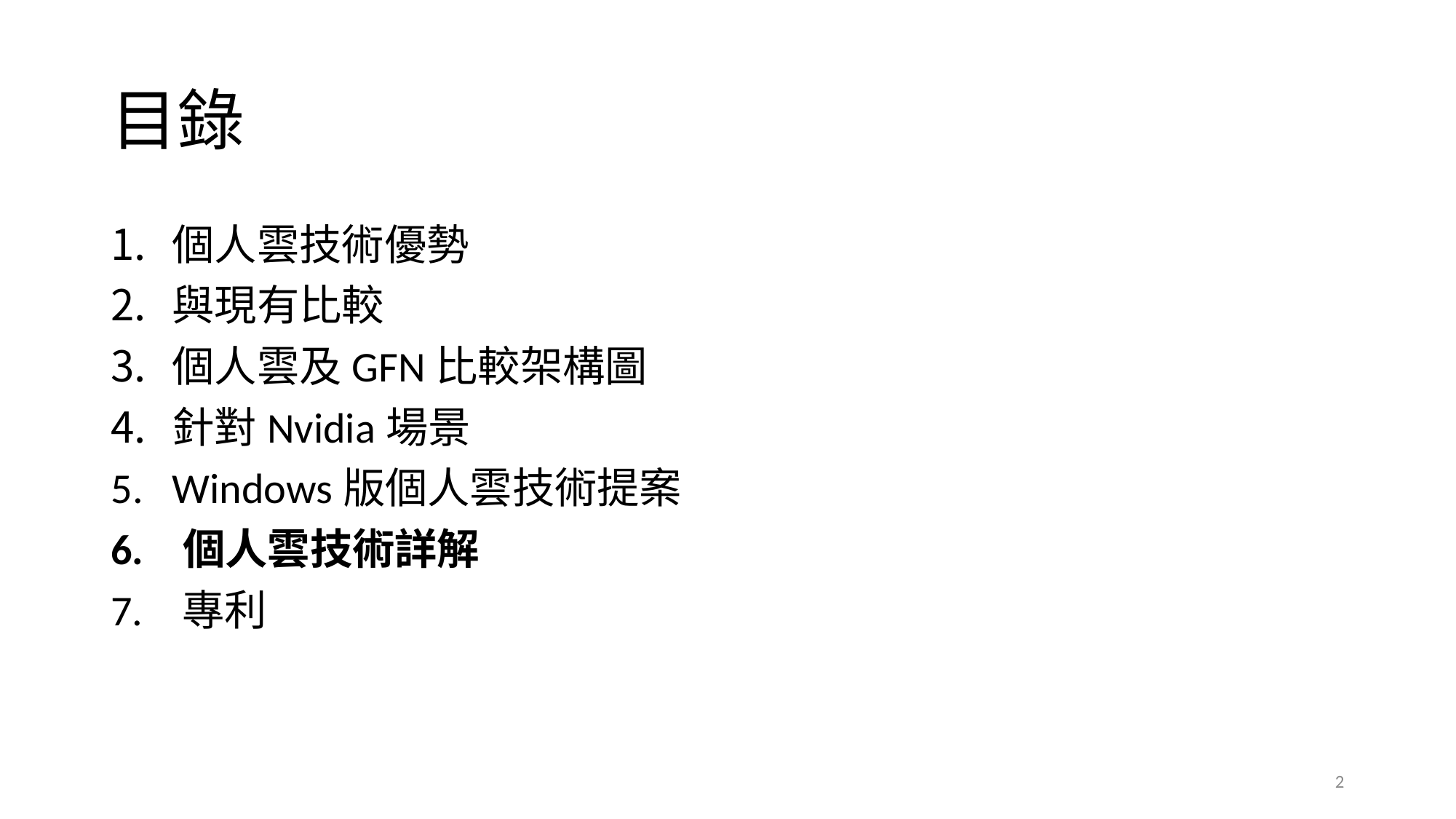

# 目錄
個人雲技術優勢
與現有比較
個人雲及GFN比較架構圖
針對Nvidia場景
Windows版個人雲技術提案
6.   個人雲技術詳解
7.   專利
2